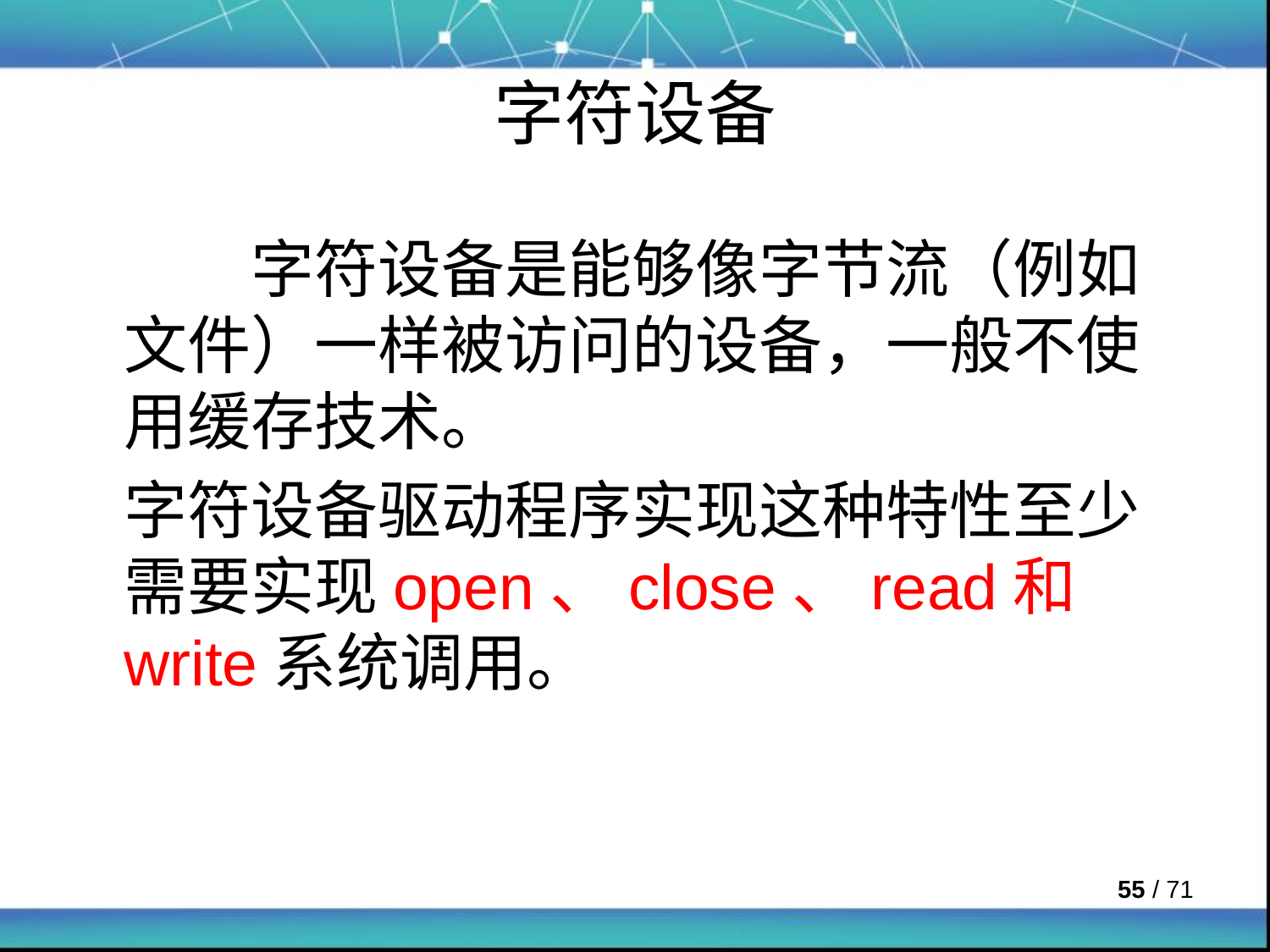

# 字符设备
		字符设备是能够像字节流（例如文件）一样被访问的设备，一般不使用缓存技术。
	字符设备驱动程序实现这种特性至少需要实现open、close、read和write系统调用。

55 / 71